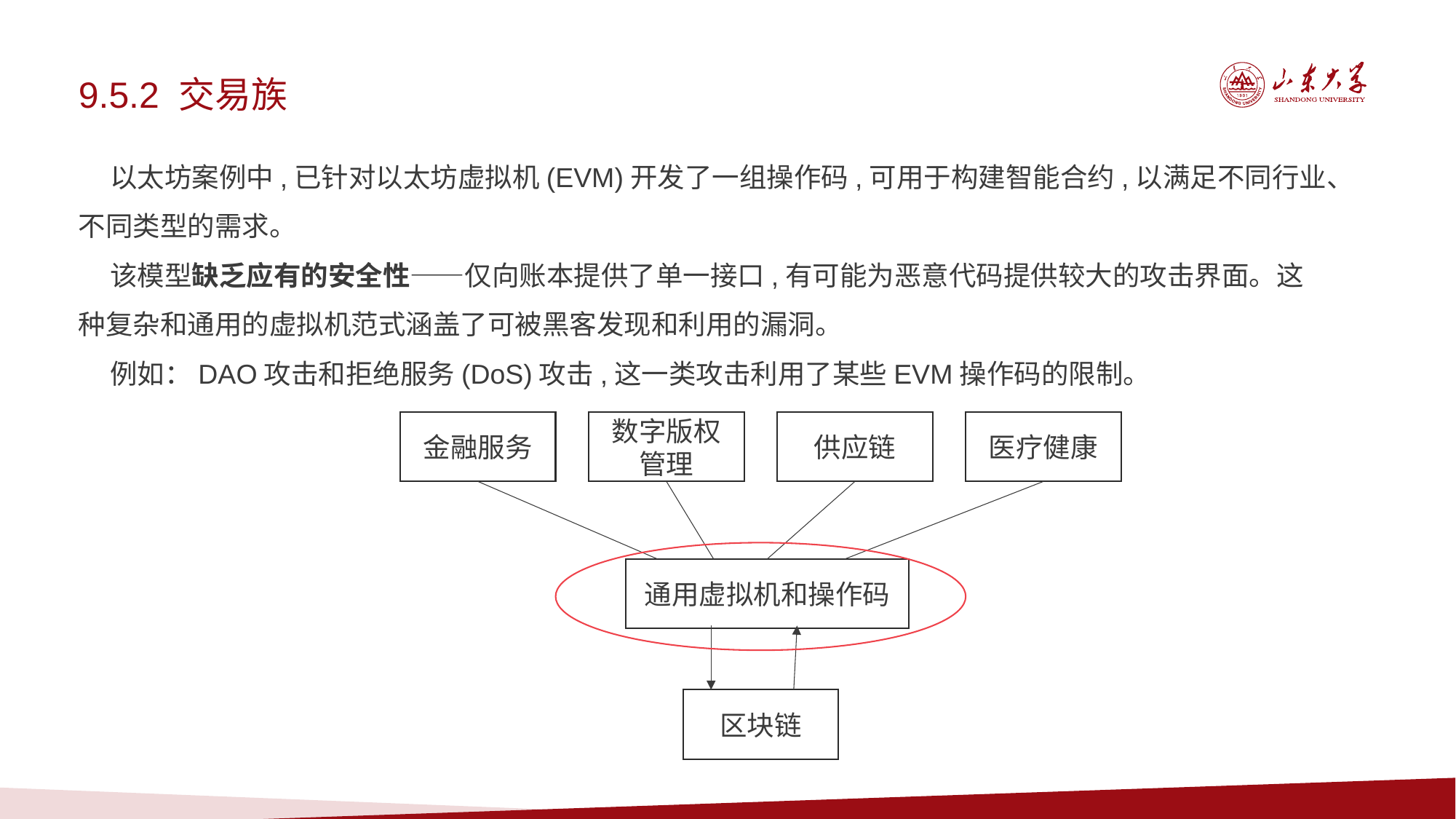

9.5.2 交易族
    以太坊案例中,已针对以太坊虚拟机(EVM)开发了一组操作码,可用于构建智能合约,以满足不同行业、不同类型的需求。
    该模型缺乏应有的安全性——仅向账本提供了单一接口,有可能为恶意代码提供较大的攻击界面。这种复杂和通用的虚拟机范式涵盖了可被黑客发现和利用的漏洞。
    例如：DAO攻击和拒绝服务(DoS)攻击,这一类攻击利用了某些EVM操作码的限制。
金融服务
数字版权管理
供应链
医疗健康
通用虚拟机和操作码
区块链